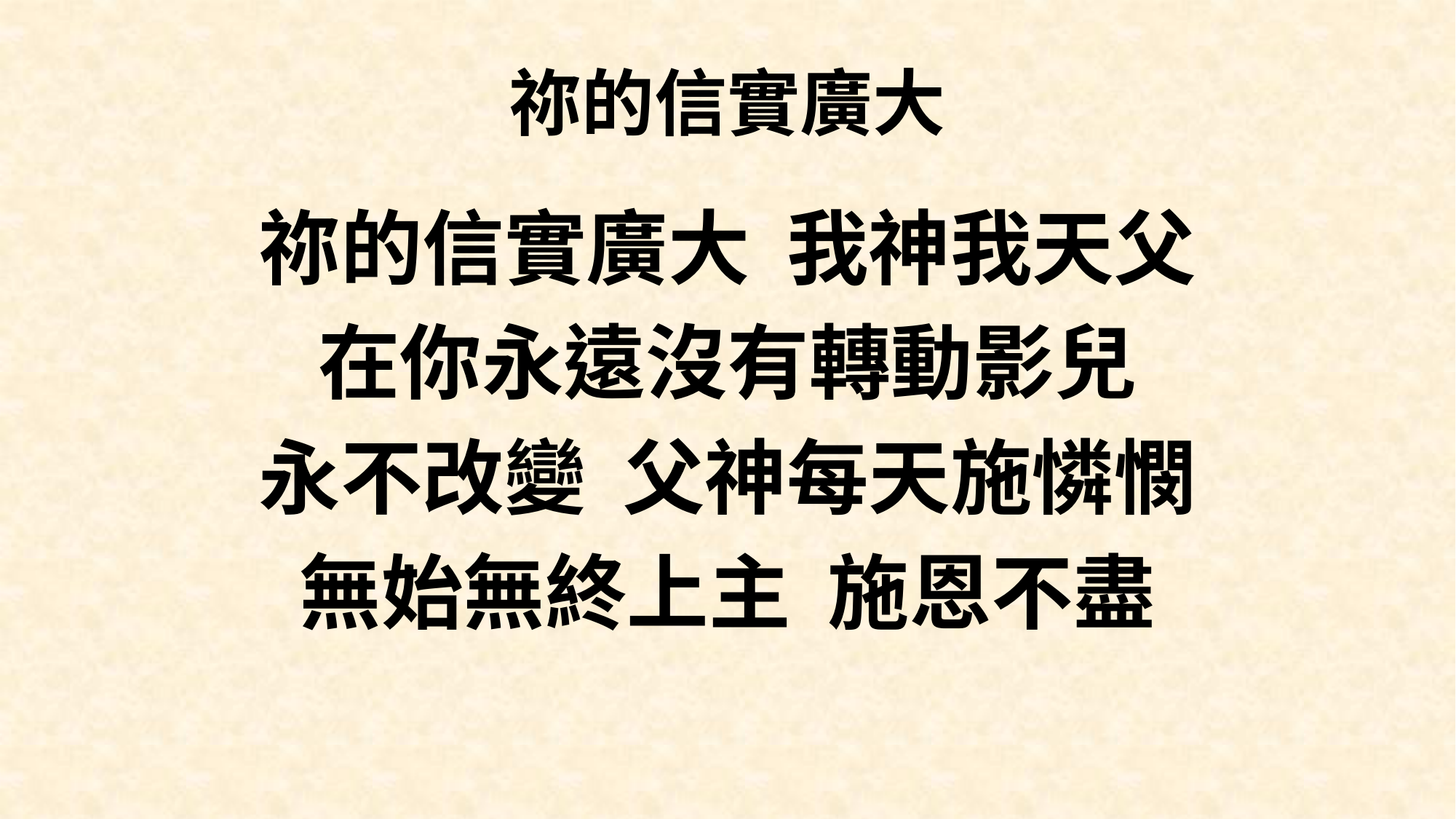

# 祢的信實廣大
祢的信實廣大  我神我天父
在你永遠沒有轉動影兒
永不改變  父神每天施憐憫
無始無終上主  施恩不盡